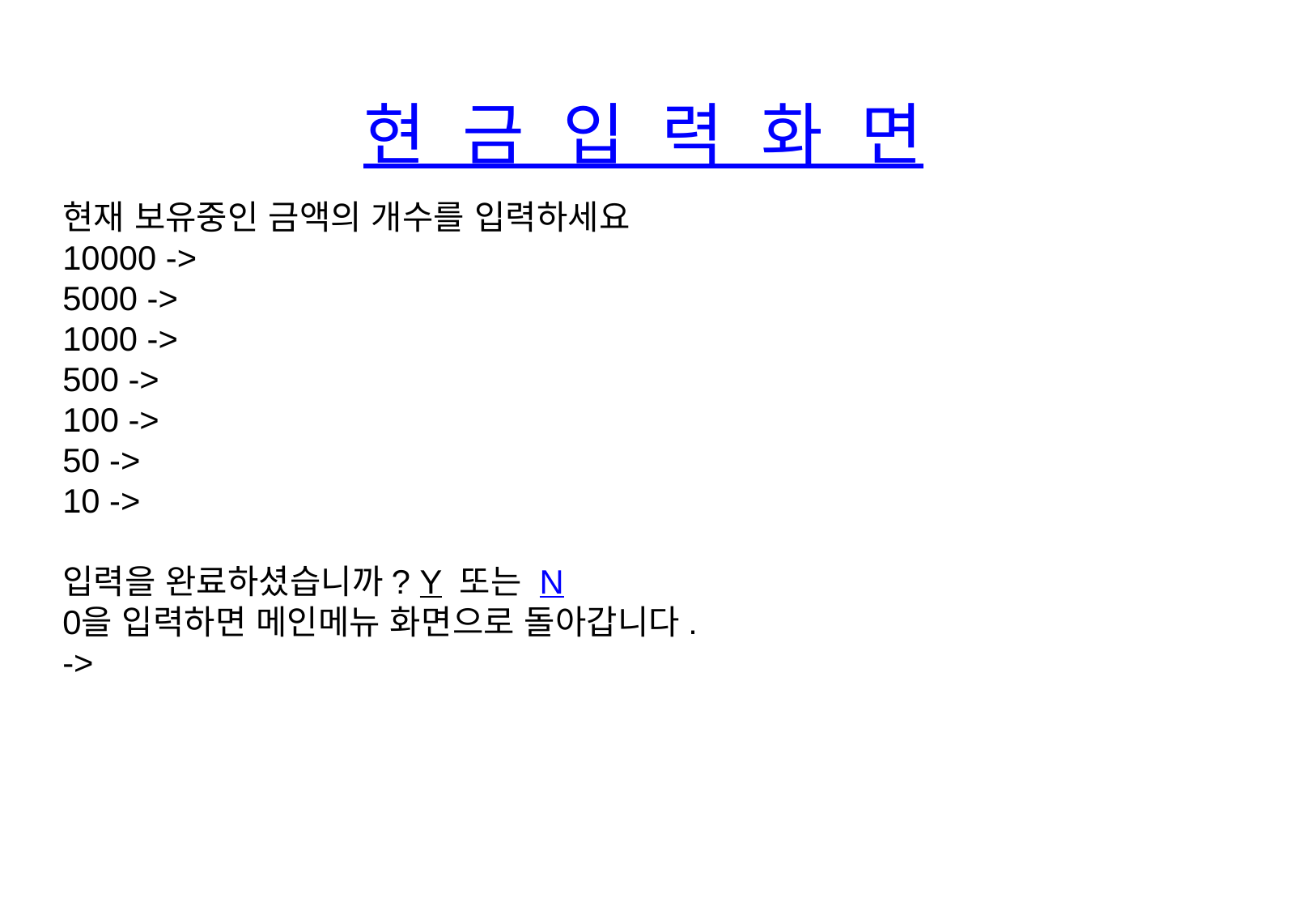

현  금  입  력  화  면
현재 보유중인 금액의 개수를 입력하세요
10000 ->
5000 ->
1000 ->
500 ->
100 ->
50 ->
10 ->

입력을 완료하셨습니까? Y 또는 N
0을 입력하면 메인메뉴 화면으로 돌아갑니다.
->